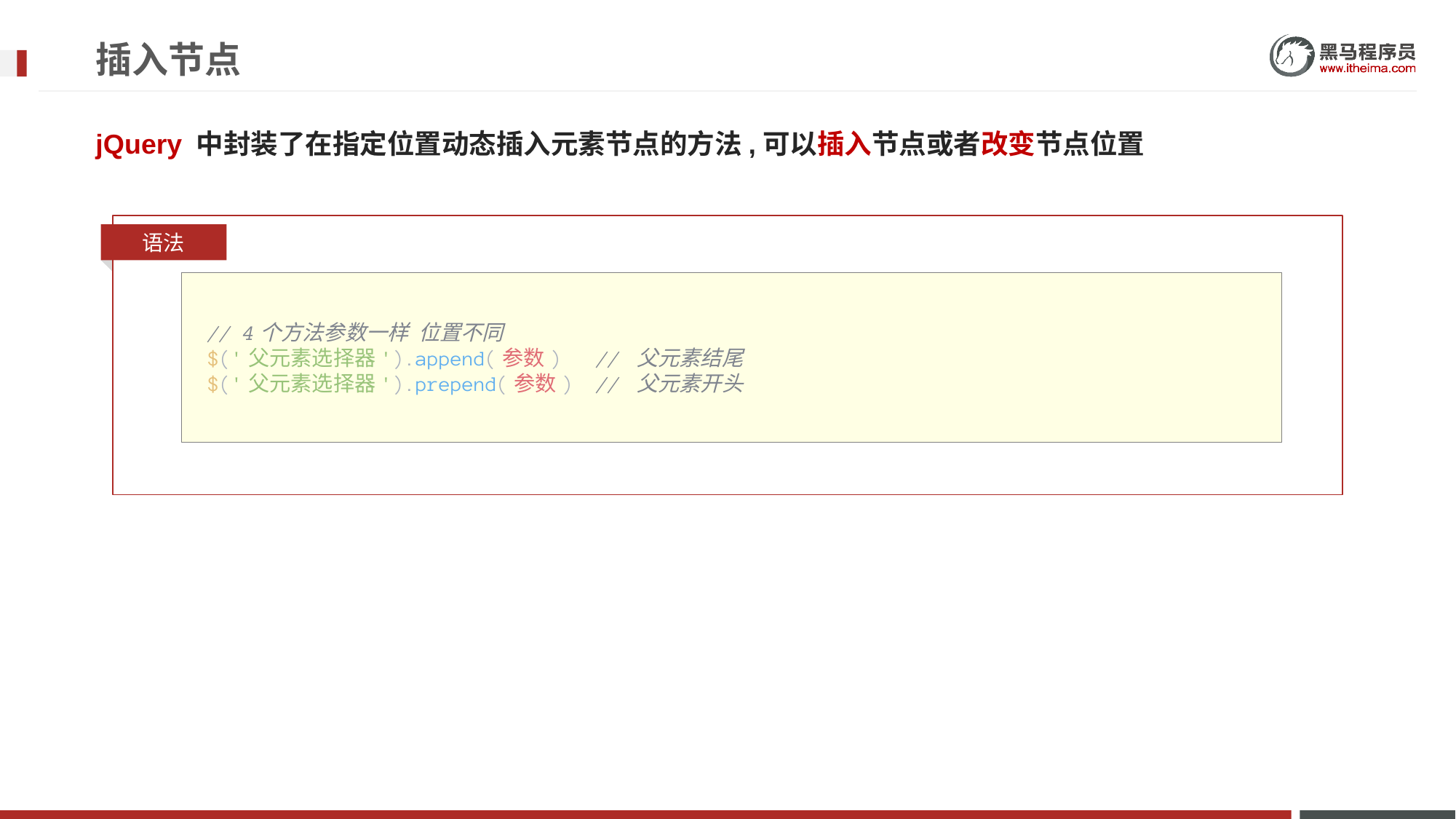

# 插入节点
jQuery 中封装了在指定位置动态插入元素节点的方法,可以插入节点或者改变节点位置

语法

    // 4个方法参数一样  位置不同
    $('父元素选择器').append(参数)   // 父元素结尾
    $('父元素选择器').prepend(参数)  // 父元素开头